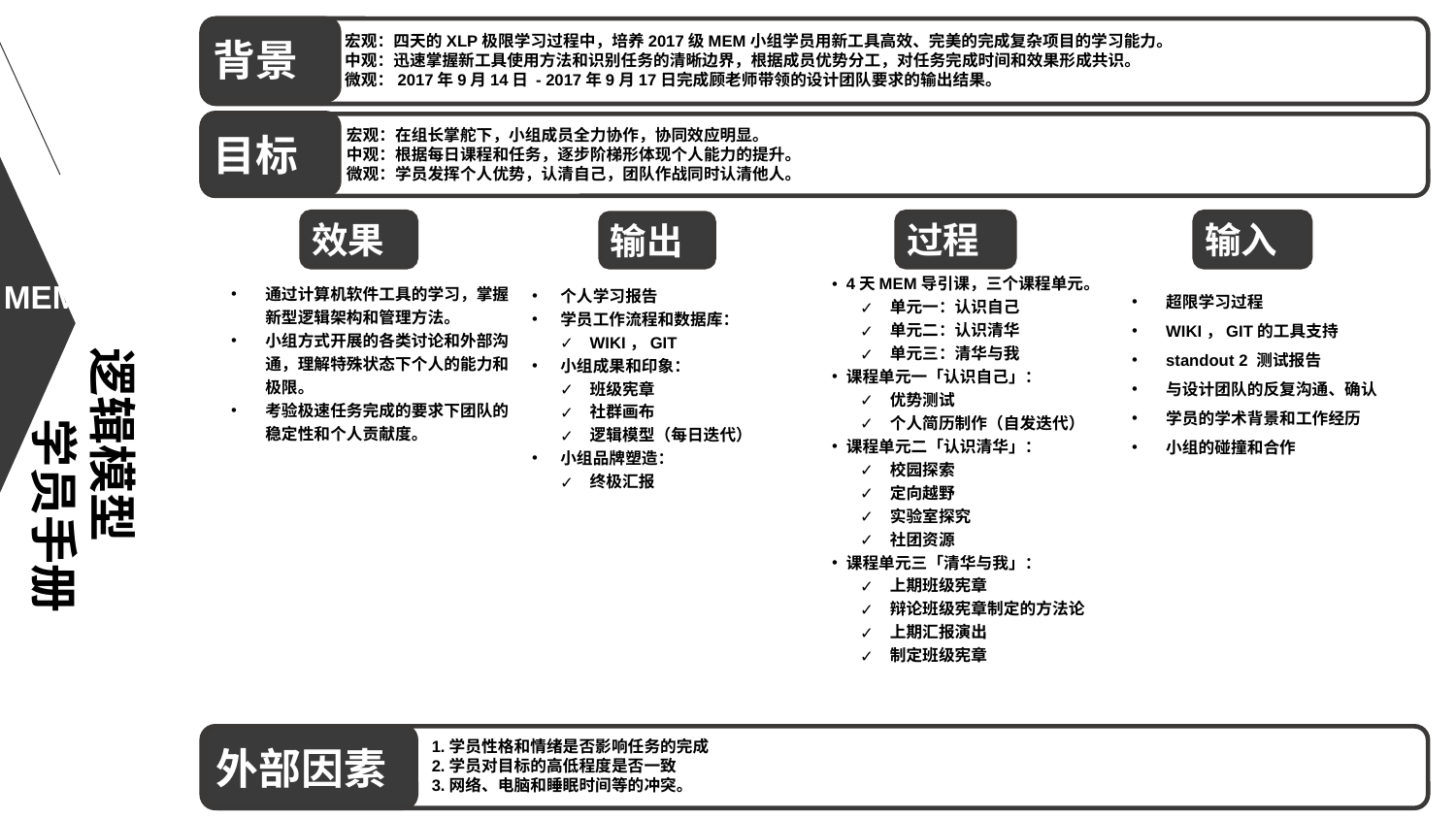

背景

目标

外部因素
宏观：四天的XLP极限学习过程中，培养2017级MEM小组学员用新工具高效、完美的完成复杂项目的学习能力。
中观：迅速掌握新工具使用方法和识别任务的清晰边界，根据成员优势分工，对任务完成时间和效果形成共识。
微观：2017年9月14日 - 2017年9月17日完成顾老师带领的设计团队要求的输出结果。
宏观：在组长掌舵下，小组成员全力协作，协同效应明显。
中观：根据每日课程和任务，逐步阶梯形体现个人能力的提升。
微观：学员发挥个人优势，认清自己，团队作战同时认清他人。
效果

过程

输入

输出

4天MEM导引课，三个课程单元。
单元一：认识自己
单元二：认识清华
单元三：清华与我
课程单元一「认识自己」：
优势测试
个人简历制作（自发迭代）
课程单元二「认识清华」：
校园探索
定向越野
实验室探究
社团资源
课程单元三「清华与我」：
上期班级宪章
辩论班级宪章制定的方法论
上期汇报演出
制定班级宪章
MEM
通过计算机软件工具的学习，掌握新型逻辑架构和管理方法。
小组方式开展的各类讨论和外部沟通，理解特殊状态下个人的能力和极限。
考验极速任务完成的要求下团队的稳定性和个人贡献度。
超限学习过程
WIKI，GIT的工具支持
standout 2 测试报告
与设计团队的反复沟通、确认
学员的学术背景和工作经历
小组的碰撞和合作

个人学习报告
学员工作流程和数据库：
WIKI，GIT
小组成果和印象：
班级宪章
社群画布
逻辑模型（每日迭代）
小组品牌塑造：
终极汇报
逻辑模型
            学员手册
 1.学员性格和情绪是否影响任务的完成
 2.学员对目标的高低程度是否一致
 3.网络、电脑和睡眠时间等的冲突。